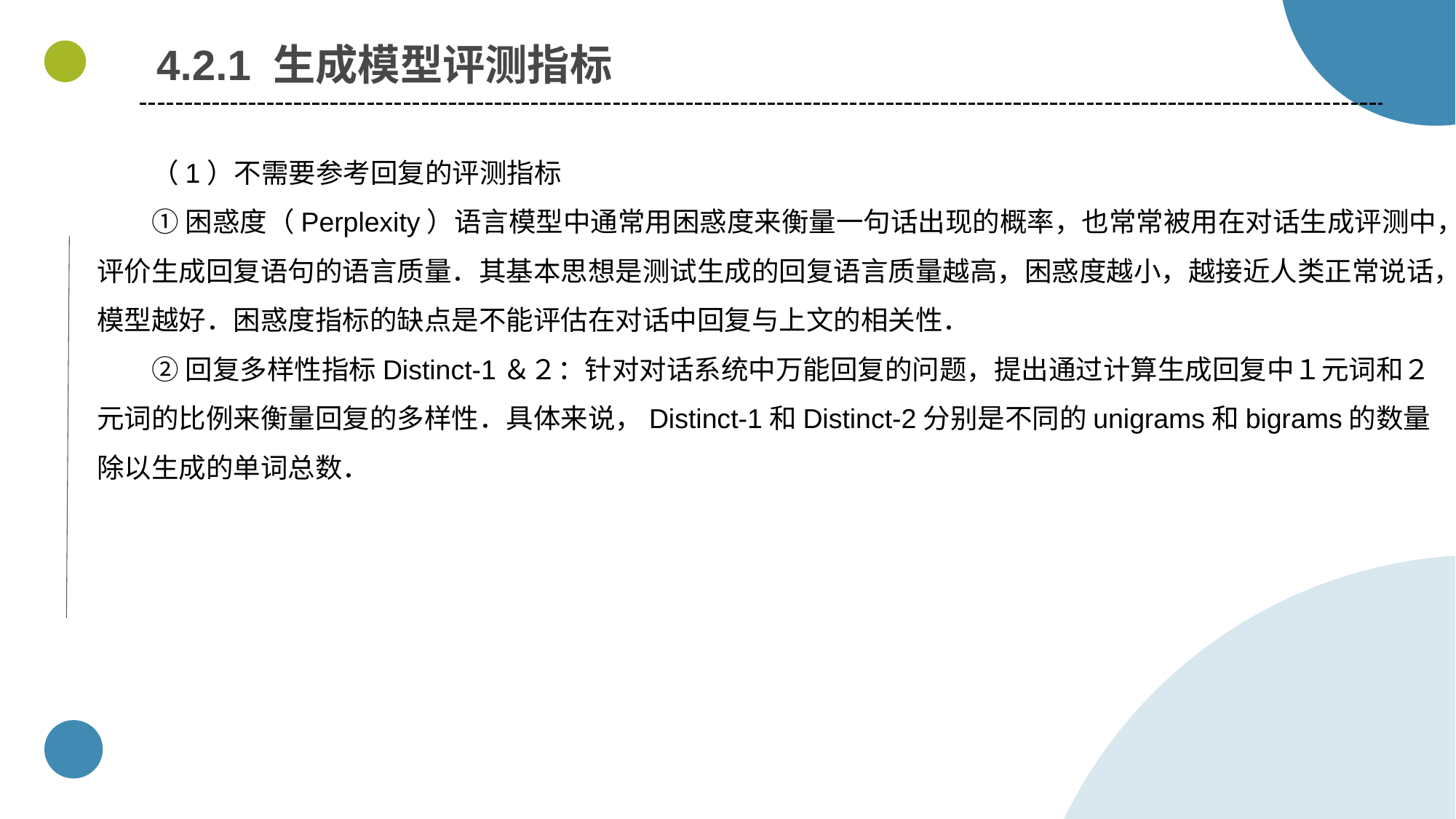

4.2.1 生成模型评测指标
（1）不需要参考回复的评测指标
①困惑度（Perplexity）语言模型中通常用困惑度来衡量一句话出现的概率，也常常被用在对话生成评测中，评价生成回复语句的语言质量．其基本思想是测试生成的回复语言质量越高，困惑度越小，越接近人类正常说话，模型越好．困惑度指标的缺点是不能评估在对话中回复与上文的相关性．
②回复多样性指标Distinct-1＆２：针对对话系统中万能回复的问题，提出通过计算生成回复中１元词和２元词的比例来衡量回复的多样性．具体来说，Distinct-1和Distinct-2分别是不同的unigrams和bigrams的数量除以生成的单词总数．